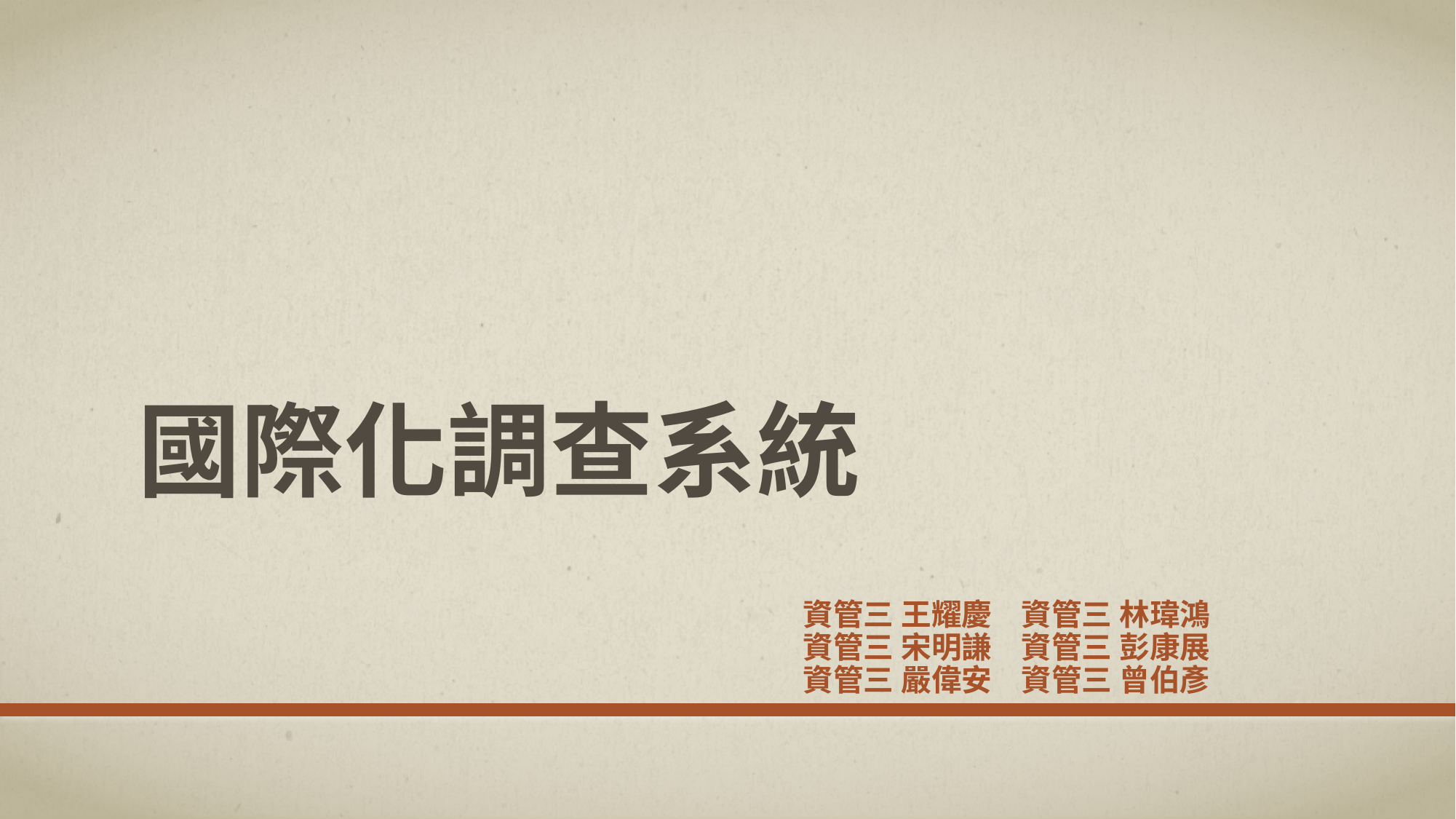

# 國際化調查系統
資管三 王耀慶	資管三 林瑋鴻
資管三 宋明謙	資管三 彭康展
資管三 嚴偉安	資管三 曾伯彥